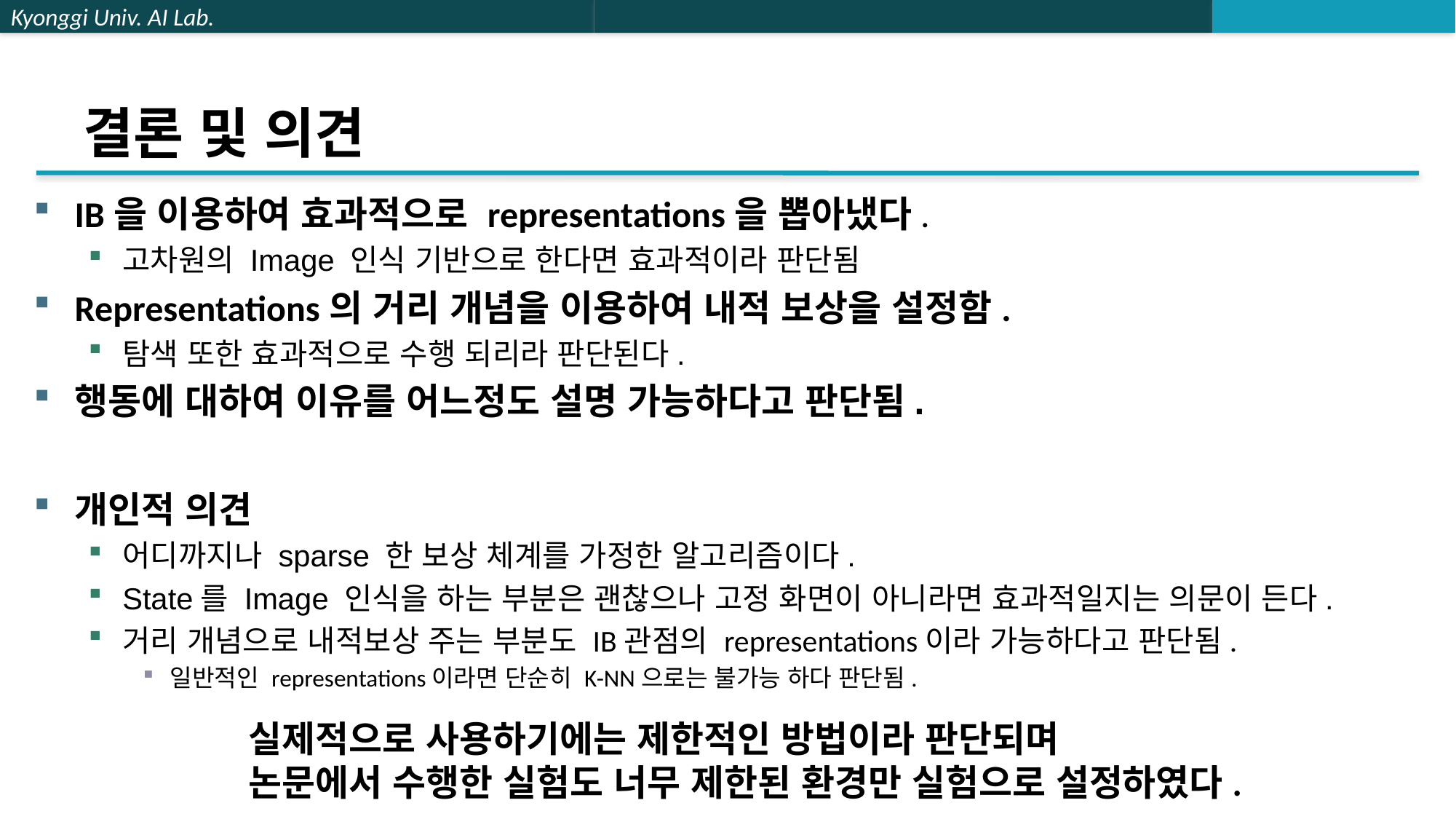

# 결론 및 의견
IB을 이용하여 효과적으로 representations을 뽑아냈다.
고차원의 Image 인식 기반으로 한다면 효과적이라 판단됨
Representations의 거리 개념을 이용하여 내적 보상을 설정함.
탐색 또한 효과적으로 수행 되리라 판단된다.
행동에 대하여 이유를 어느정도 설명 가능하다고 판단됨.

개인적 의견
어디까지나 sparse 한 보상 체계를 가정한 알고리즘이다.
State를 Image 인식을 하는 부분은 괜찮으나 고정 화면이 아니라면 효과적일지는 의문이 든다.
거리 개념으로 내적보상 주는 부분도 IB관점의 representations이라 가능하다고 판단됨.
일반적인 representations이라면 단순히 K-NN으로는 불가능 하다 판단됨.

실제적으로 사용하기에는 제한적인 방법이라 판단되며
논문에서 수행한 실험도 너무 제한된 환경만 실험으로 설정하였다.